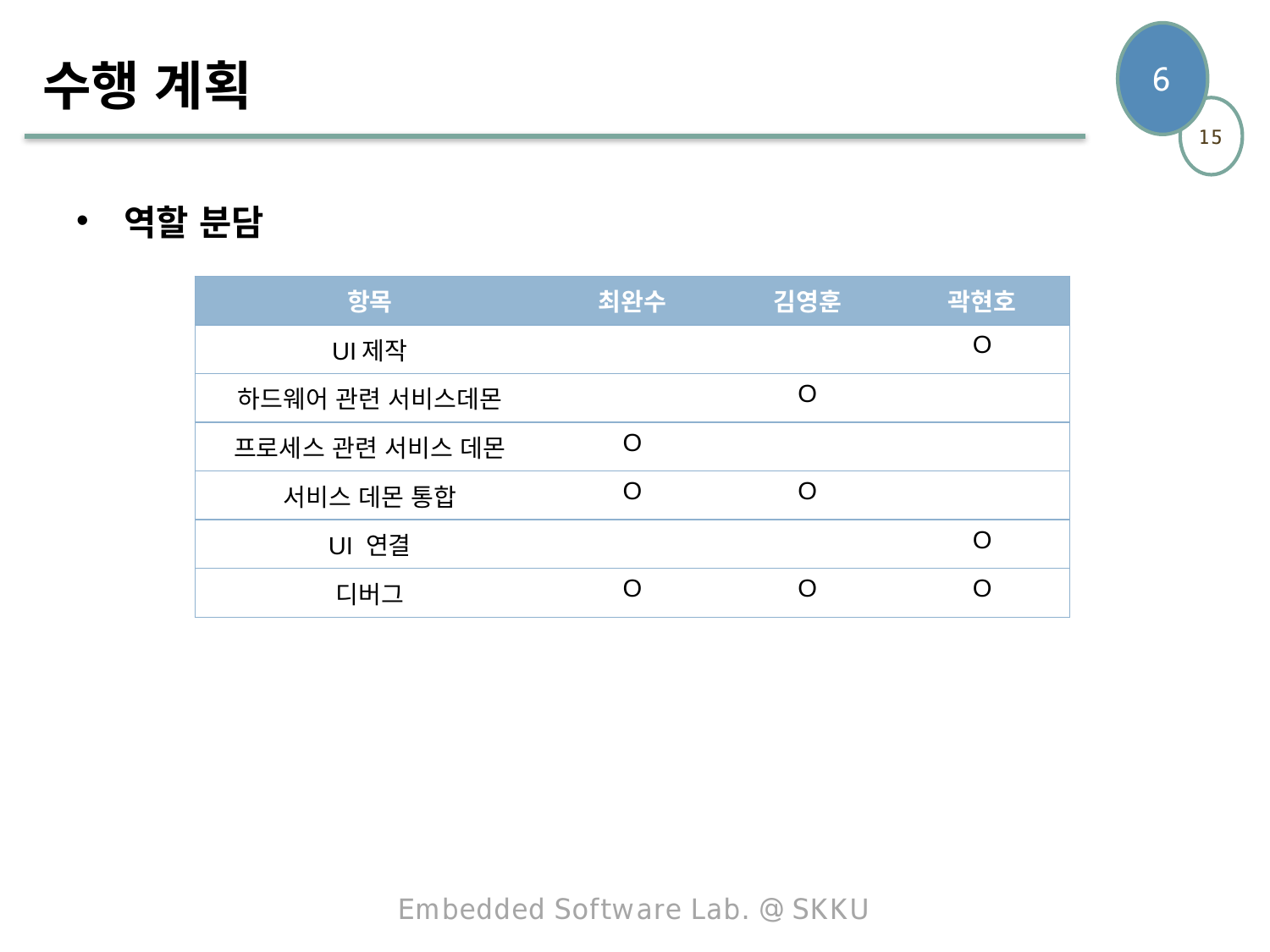

# 수행 계획
역할 분담
| 항목 | 최완수 | 김영훈 | 곽현호 |
| --- | --- | --- | --- |
| UI제작 |  |  | O |
| 하드웨어 관련 서비스데몬 |  | O |  |
| 프로세스 관련 서비스 데몬 | O |  |  |
| 서비스 데몬 통합 | O | O |  |
| UI 연결 |  |  | O |
| 디버그 | O | O | O |